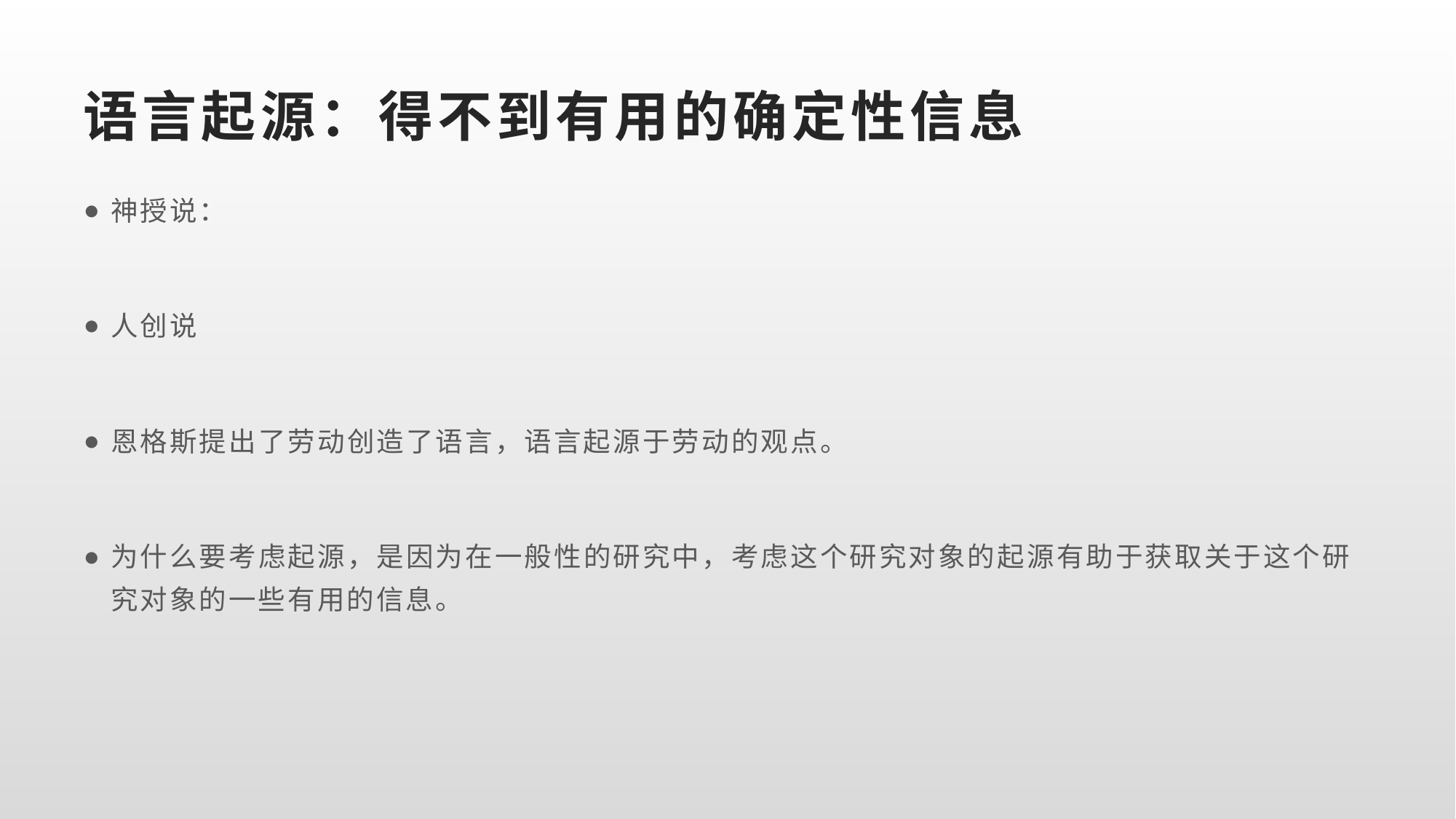

# 语言起源：得不到有用的确定性信息
神授说：

人创说

恩格斯提出了劳动创造了语言，语言起源于劳动的观点。

为什么要考虑起源，是因为在一般性的研究中，考虑这个研究对象的起源有助于获取关于这个研究对象的一些有用的信息。